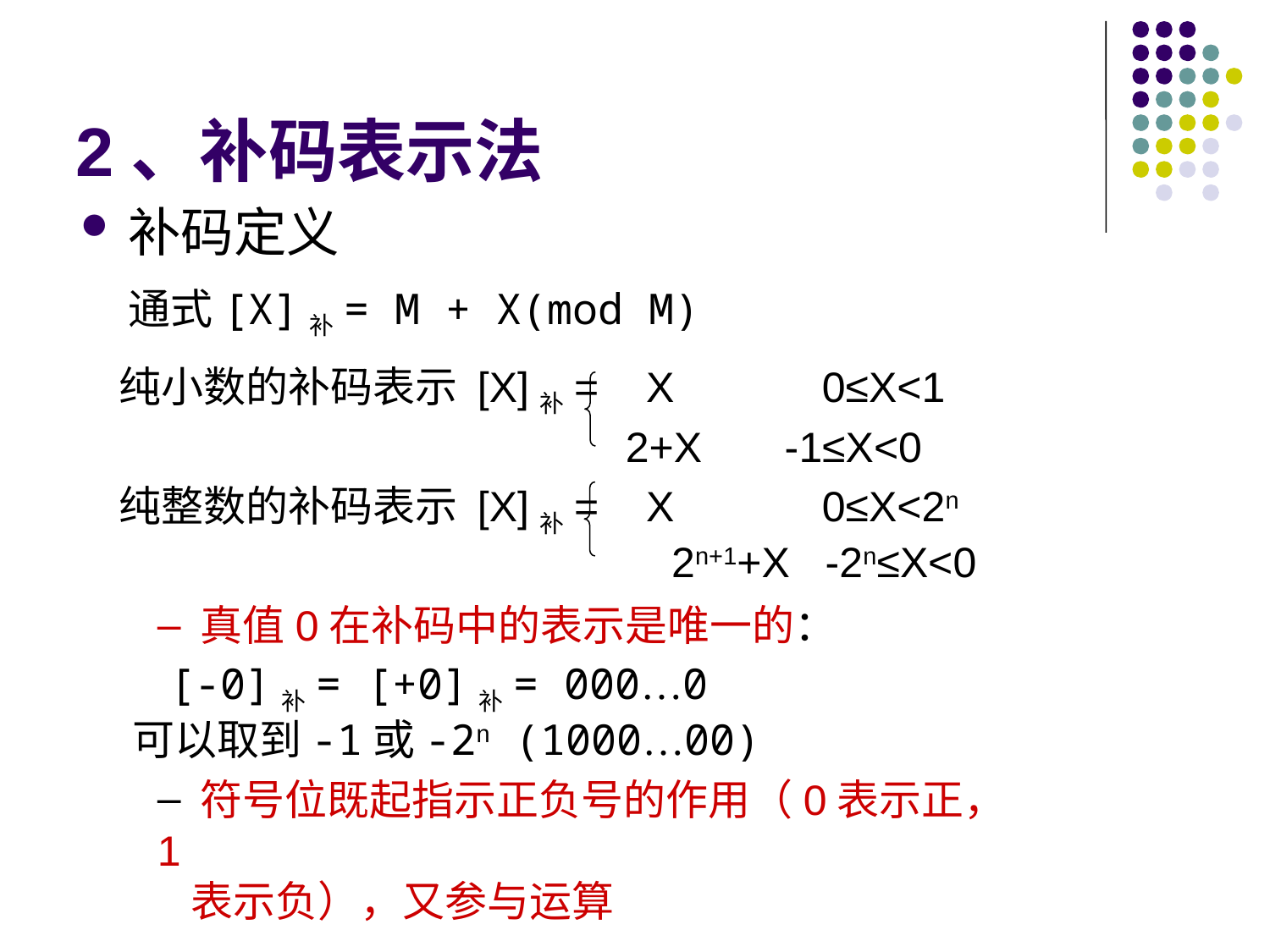

# 2、补码表示法
补码定义
通式[X]补= M + X(mod M)
   纯小数的补码表示 [X]补=    X	     0≤X<1
                                              2+X       -1≤X<0
   纯整数的补码表示 [X]补=    X	     0≤X<2n
					   2n+1+X   -2n≤X<0

 真值0在补码中的表示是唯一的：
   [-0]补= [+0]补= 000…0
   可以取到-1或-2n   (1000…00)
 符号位既起指示正负号的作用（0表示正，1
  表示负），又参与运算

30